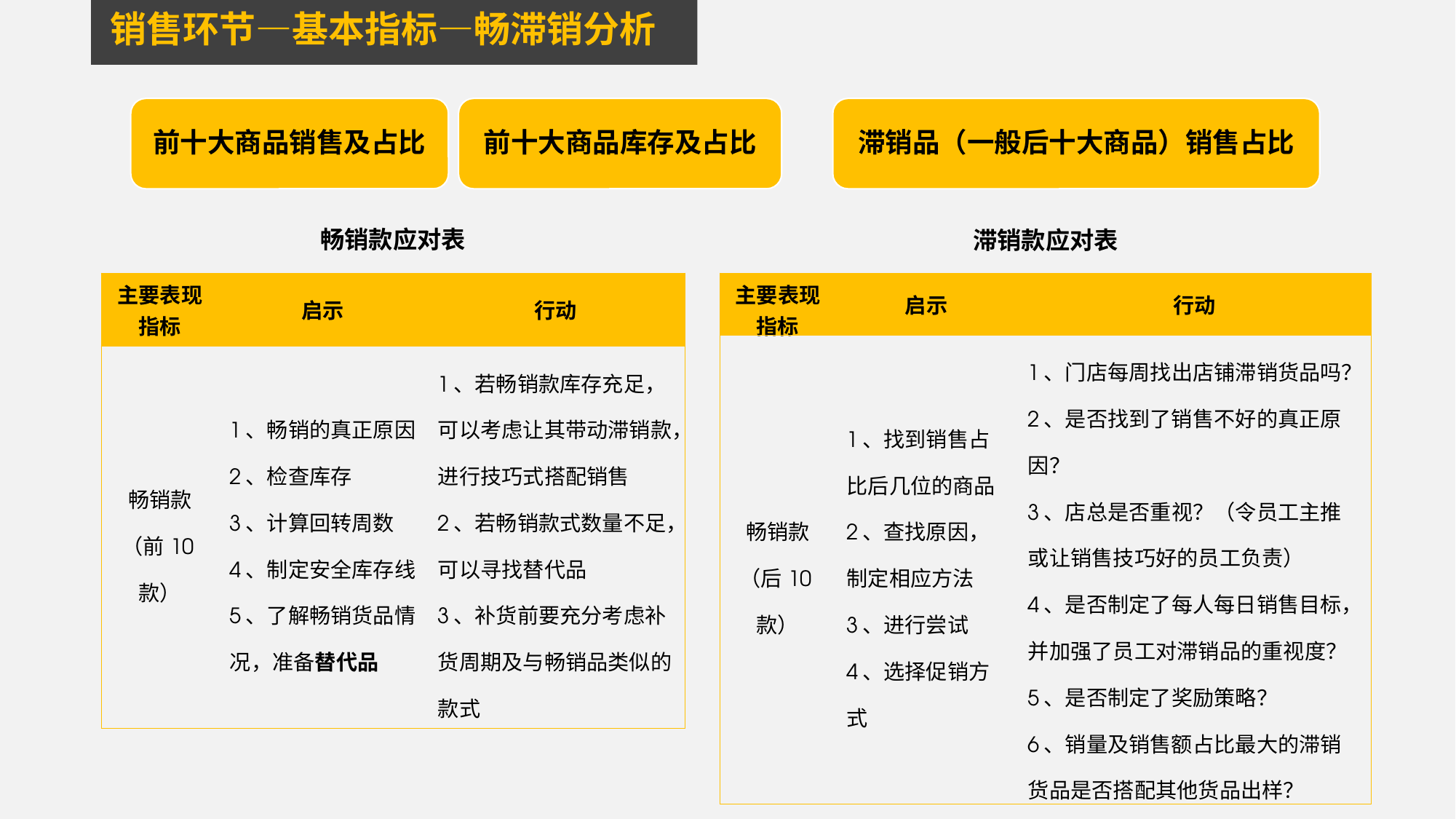

销售环节—基本指标—畅滞销分析

前十大商品库存及占比

前十大商品销售及占比

滞销品（一般后十大商品）销售占比
畅销款应对表
滞销款应对表
| 主要表现指标 | 启示 | 行动 |
| --- | --- | --- |
| 畅销款 （前10款） | 1、畅销的真正原因 2、检查库存 3、计算回转周数 4、制定安全库存线 5、了解畅销货品情况，准备替代品 | 1、若畅销款库存充足，可以考虑让其带动滞销款，进行技巧式搭配销售 2、若畅销款式数量不足，可以寻找替代品 3、补货前要充分考虑补货周期及与畅销品类似的款式 |
| 主要表现指标 | 启示 | 行动 |
| --- | --- | --- |
| 畅销款 （后10款） | 1、找到销售占比后几位的商品 2、查找原因，制定相应方法 3、进行尝试 4、选择促销方式 | 1、门店每周找出店铺滞销货品吗？ 2、是否找到了销售不好的真正原因？ 3、店总是否重视？（令员工主推或让销售技巧好的员工负责） 4、是否制定了每人每日销售目标，并加强了员工对滞销品的重视度？ 5、是否制定了奖励策略？ 6、销量及销售额占比最大的滞销货品是否搭配其他货品出样？ 7、是否在例会及现场向员工传授滞销货品的卖点？ |